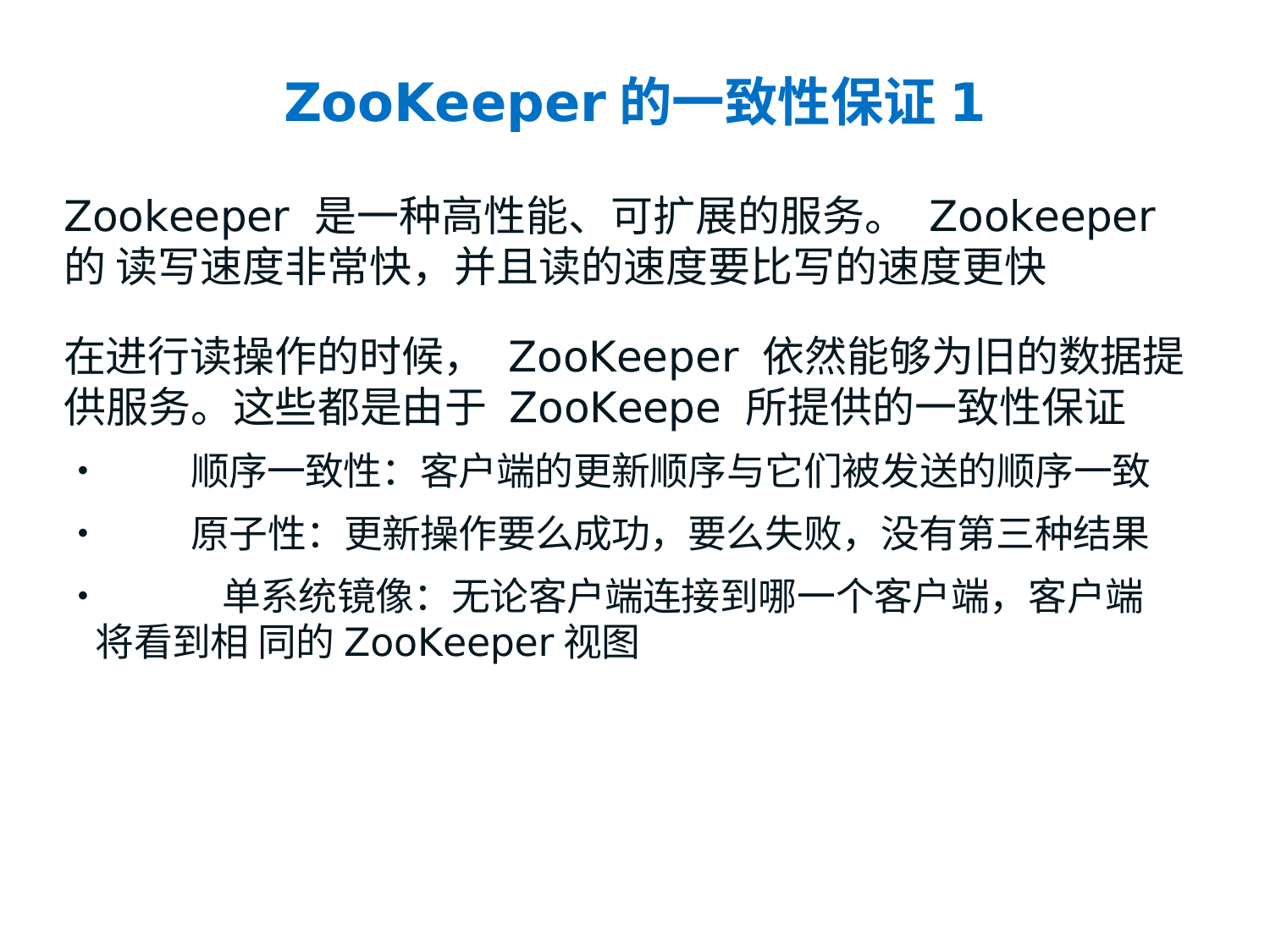

# ZooKeeper的一致性保证1
Zookeeper 是一种高性能、可扩展的服务。 Zookeeper 的 读写速度非常快，并且读的速度要比写的速度更快

在进行读操作的时候， ZooKeeper 依然能够为旧的数据提
供服务。这些都是由于 ZooKeepe 所提供的一致性保证
•	顺序一致性：客户端的更新顺序与它们被发送的顺序一致
•	原子性：更新操作要么成功，要么失败，没有第三种结果
•	单系统镜像：无论客户端连接到哪一个客户端，客户端将看到相 同的ZooKeeper视图